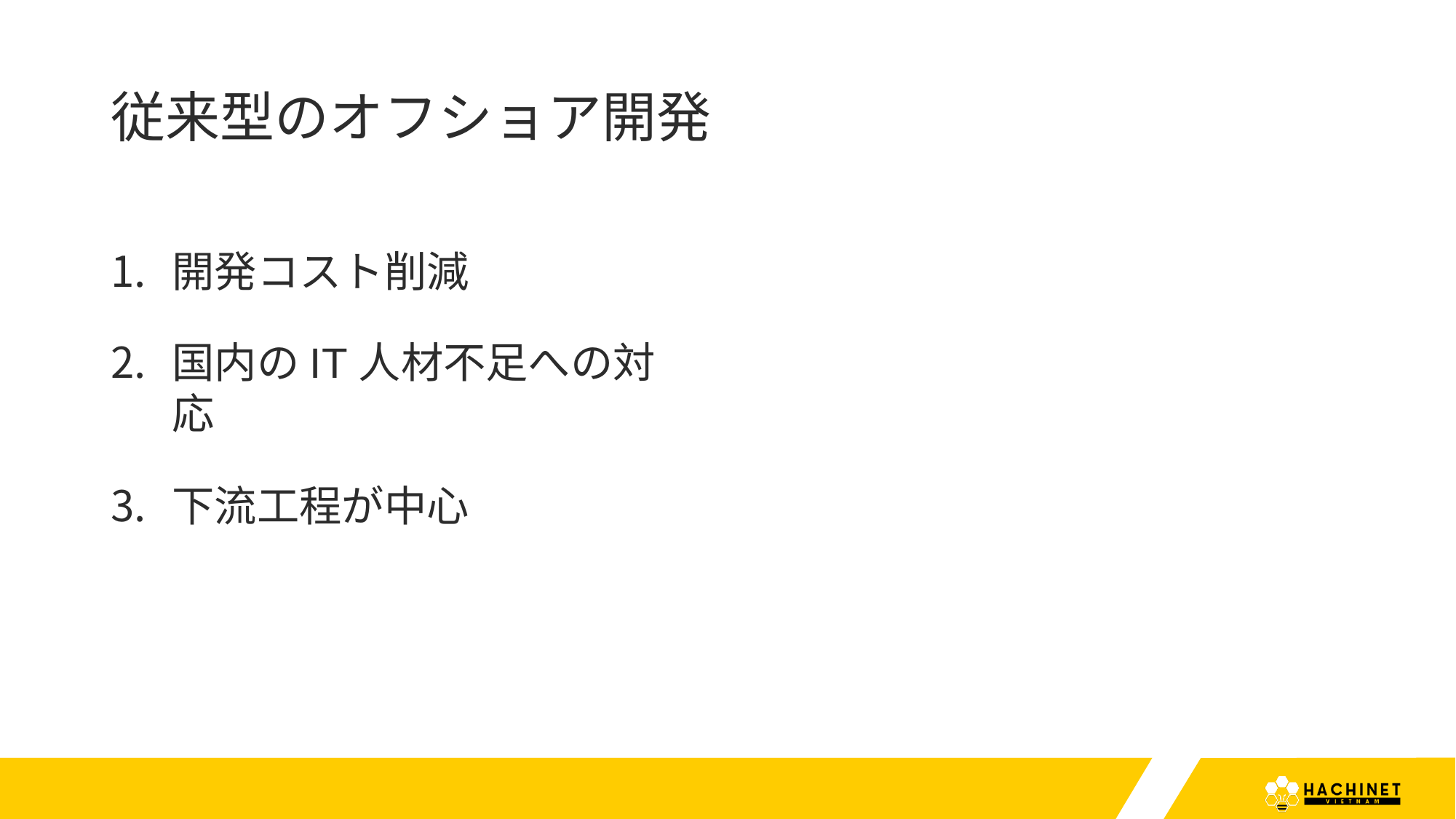

# 従来型のオフショア開発
開発コスト削減
国内のIT人材不足への対応
下流工程が中心